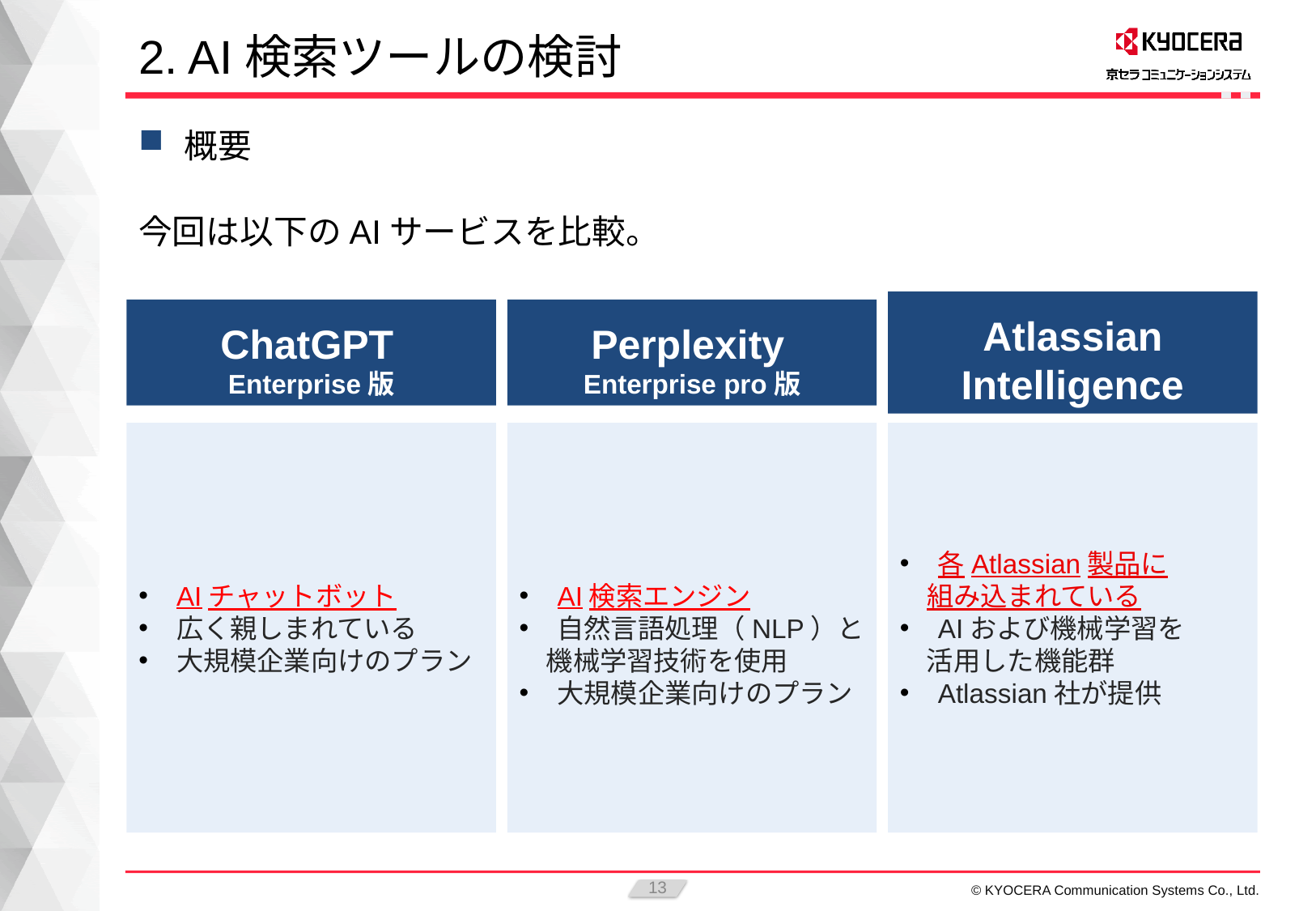

# 2. AI検索ツールの検討
概要
今回は以下のAIサービスを比較。
ChatGPT
Enterprise版
Atlassian
Intelligence
Perplexity
Enterprise pro版
AIチャットボット
広く親しまれている
大規模企業向けのプラン

AI検索エンジン
自然言語処理（NLP）と
　機械学習技術を使用
大規模企業向けのプラン
各Atlassian製品に
　組み込まれている
AIおよび機械学習を
　活用した機能群
Atlassian社が提供
13